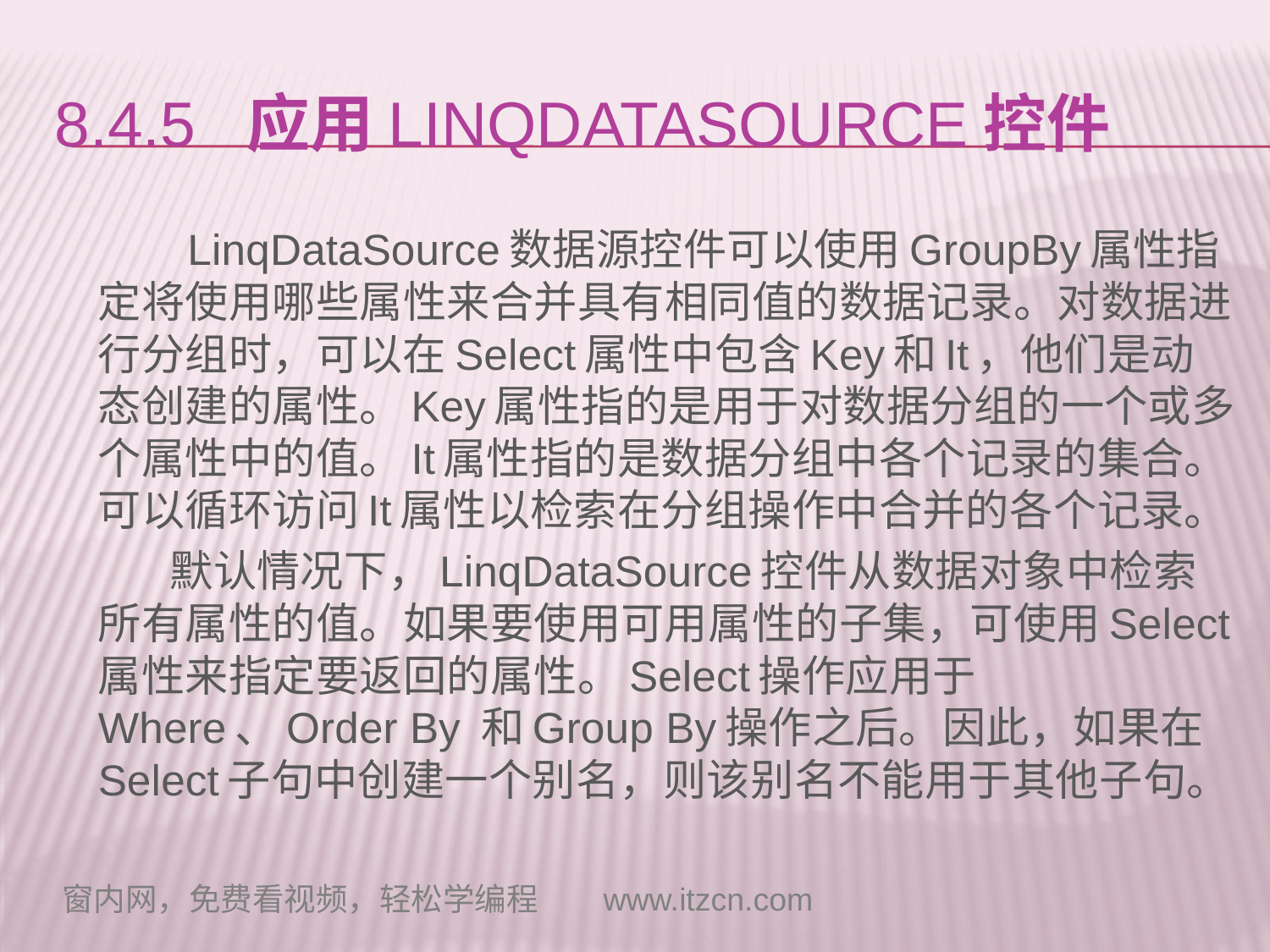

# 8.4.5  应用LinqDataSource控件
           LinqDataSource数据源控件可以使用GroupBy属性指定将使用哪些属性来合并具有相同值的数据记录。对数据进行分组时，可以在Select属性中包含Key和It，他们是动态创建的属性。Key属性指的是用于对数据分组的一个或多个属性中的值。It属性指的是数据分组中各个记录的集合。可以循环访问It属性以检索在分组操作中合并的各个记录。
           默认情况下，LinqDataSource控件从数据对象中检索所有属性的值。如果要使用可用属性的子集，可使用Select属性来指定要返回的属性。Select操作应用于Where、Order By 和Group By操作之后。因此，如果在Select子句中创建一个别名，则该别名不能用于其他子句。